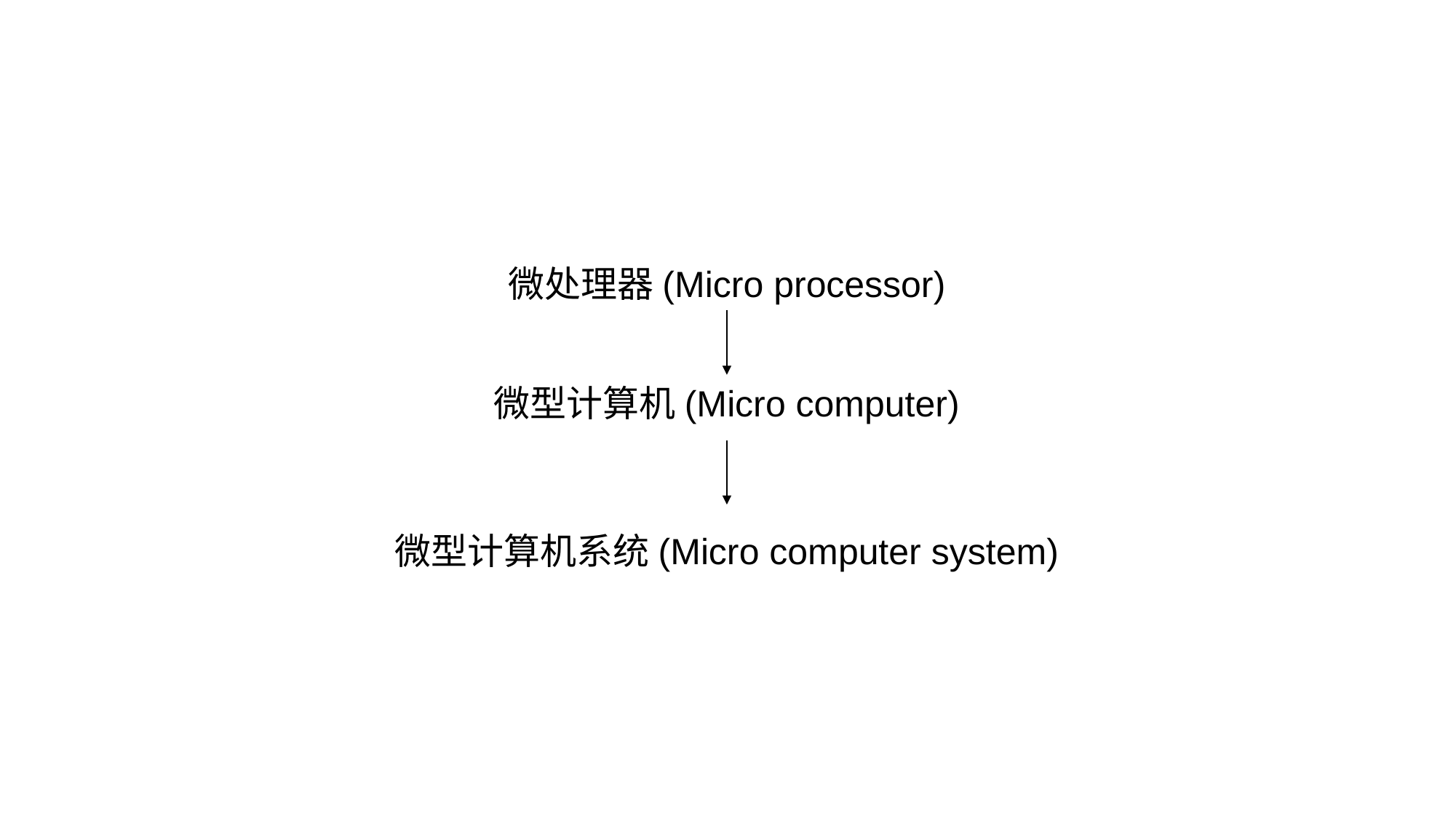

微处理器(Micro processor)
微型计算机(Micro computer)
微型计算机系统(Micro computer system)